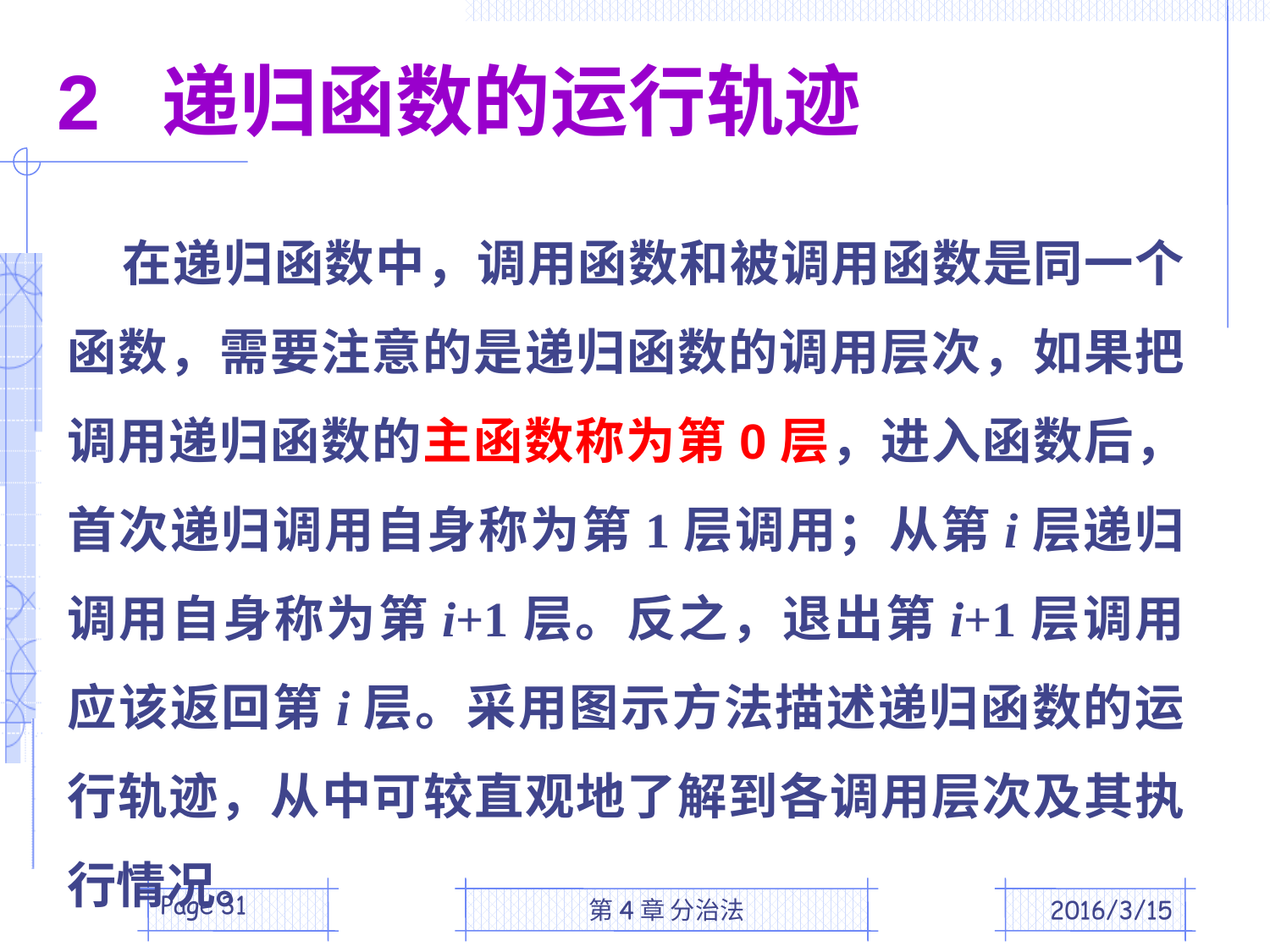

2  递归函数的运行轨迹
    在递归函数中，调用函数和被调用函数是同一个函数，需要注意的是递归函数的调用层次，如果把调用递归函数的主函数称为第0层，进入函数后，首次递归调用自身称为第1层调用；从第i层递归调用自身称为第i+1层。反之，退出第i+1层调用应该返回第i层。采用图示方法描述递归函数的运行轨迹，从中可较直观地了解到各调用层次及其执行情况。
Page 31
第4章 分治法
2016/3/15